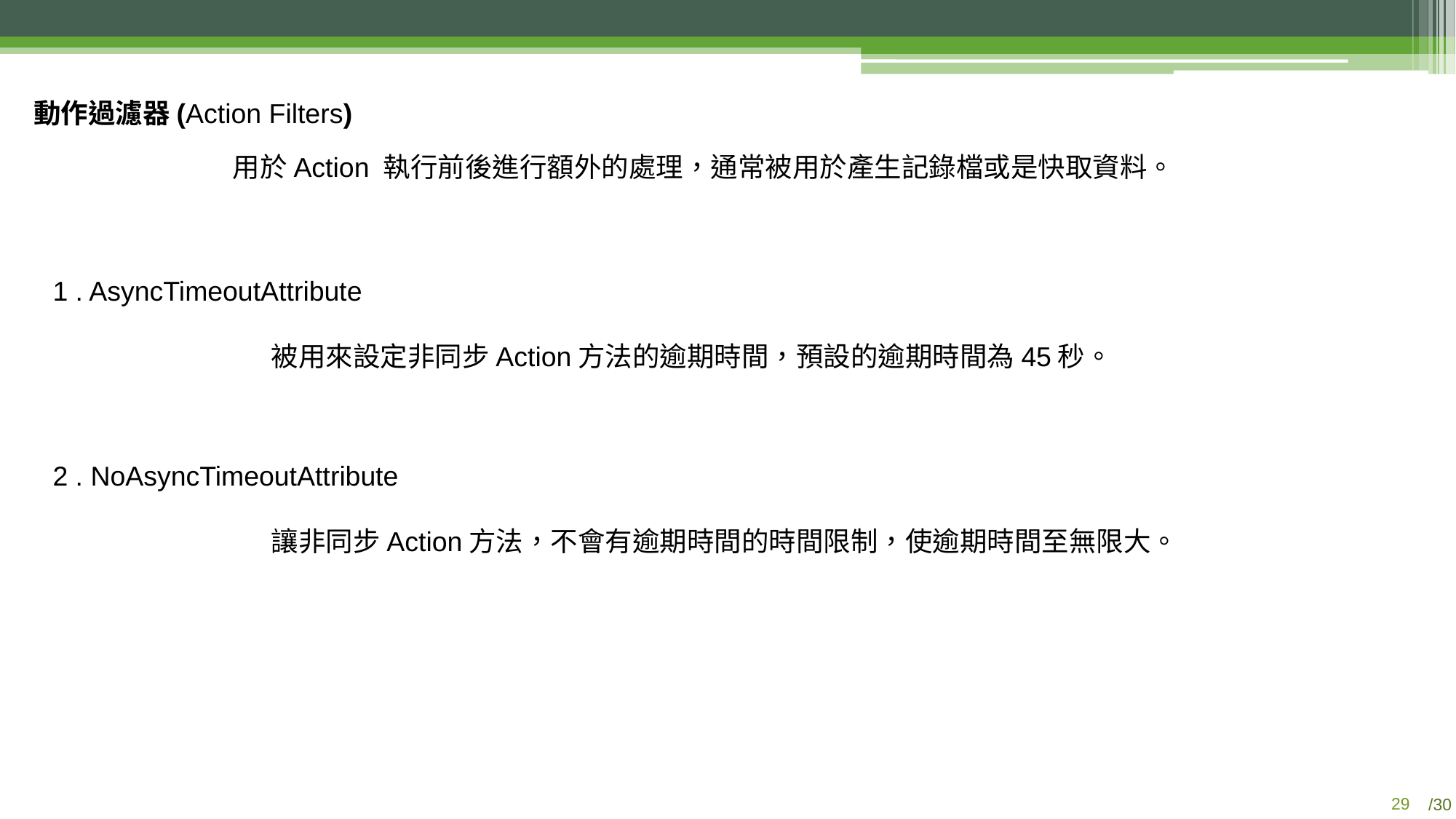

動作過濾器(Action Filters)

用於Action 執行前後進行額外的處理，通常被用於產生記錄檔或是快取資料。
1 . AsyncTimeoutAttribute

		被用來設定非同步Action方法的逾期時間，預設的逾期時間為45秒。
2 . NoAsyncTimeoutAttribute

		讓非同步Action方法，不會有逾期時間的時間限制，使逾期時間至無限大。
29
/30